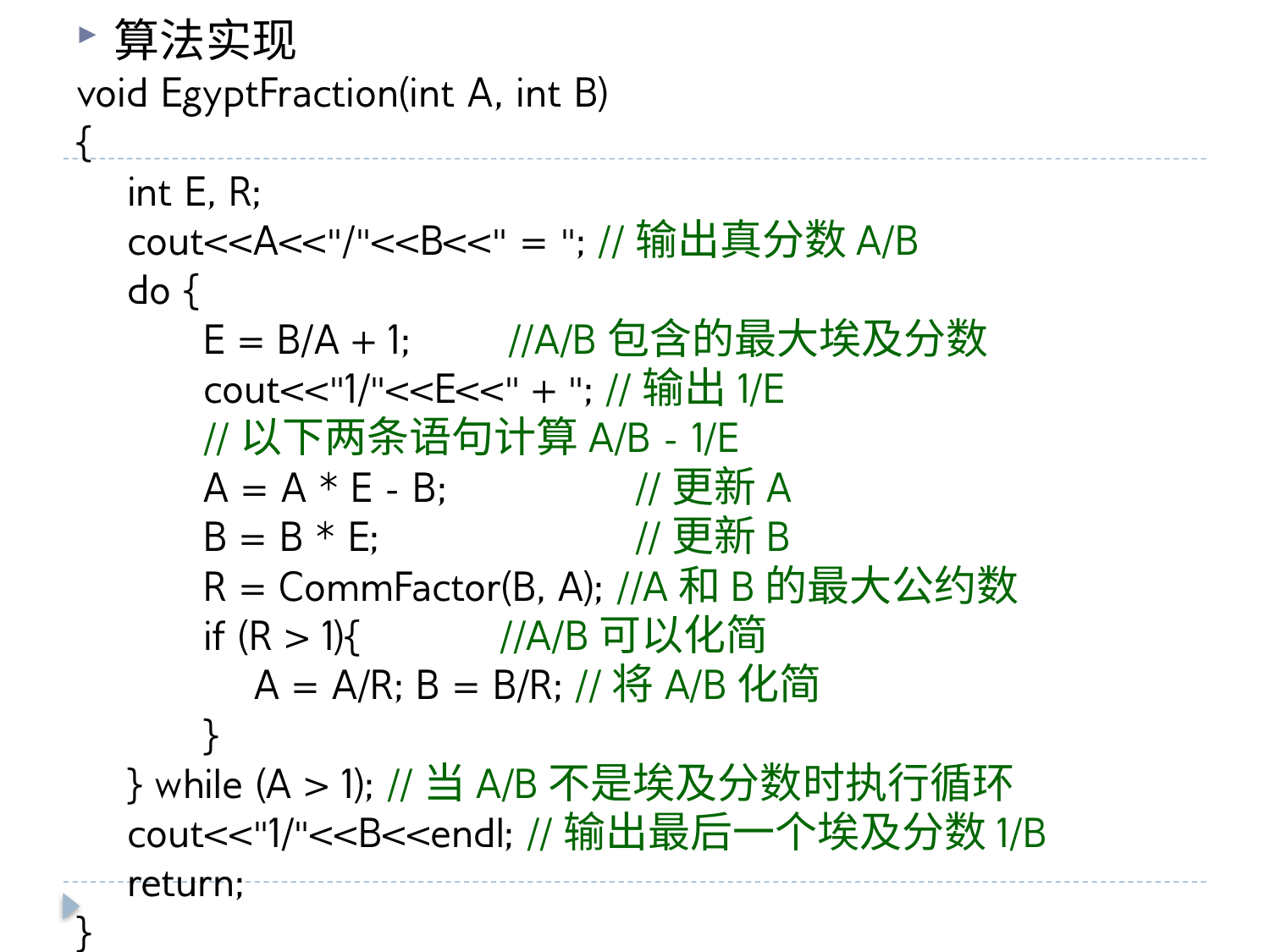

算法实现
void EgyptFraction(int A, int B)
{
    int E, R;
    cout<<A<<"/"<<B<<" = "; //输出真分数A/B
    do {
	E = B/A + 1; 	    //A/B包含的最大埃及分数
	cout<<"1/"<<E<<" + "; //输出1/E
	//以下两条语句计算A/B - 1/E
	A = A * E - B;   	    //更新A
	B = B * E;		    //更新B
	R = CommFactor(B, A); //A和B的最大公约数
	if (R > 1){           //A/B可以化简
	    A = A/R; B = B/R; //将A/B化简
	}
    } while (A > 1); //当A/B不是埃及分数时执行循环
    cout<<"1/"<<B<<endl; //输出最后一个埃及分数1/B
    return;
}